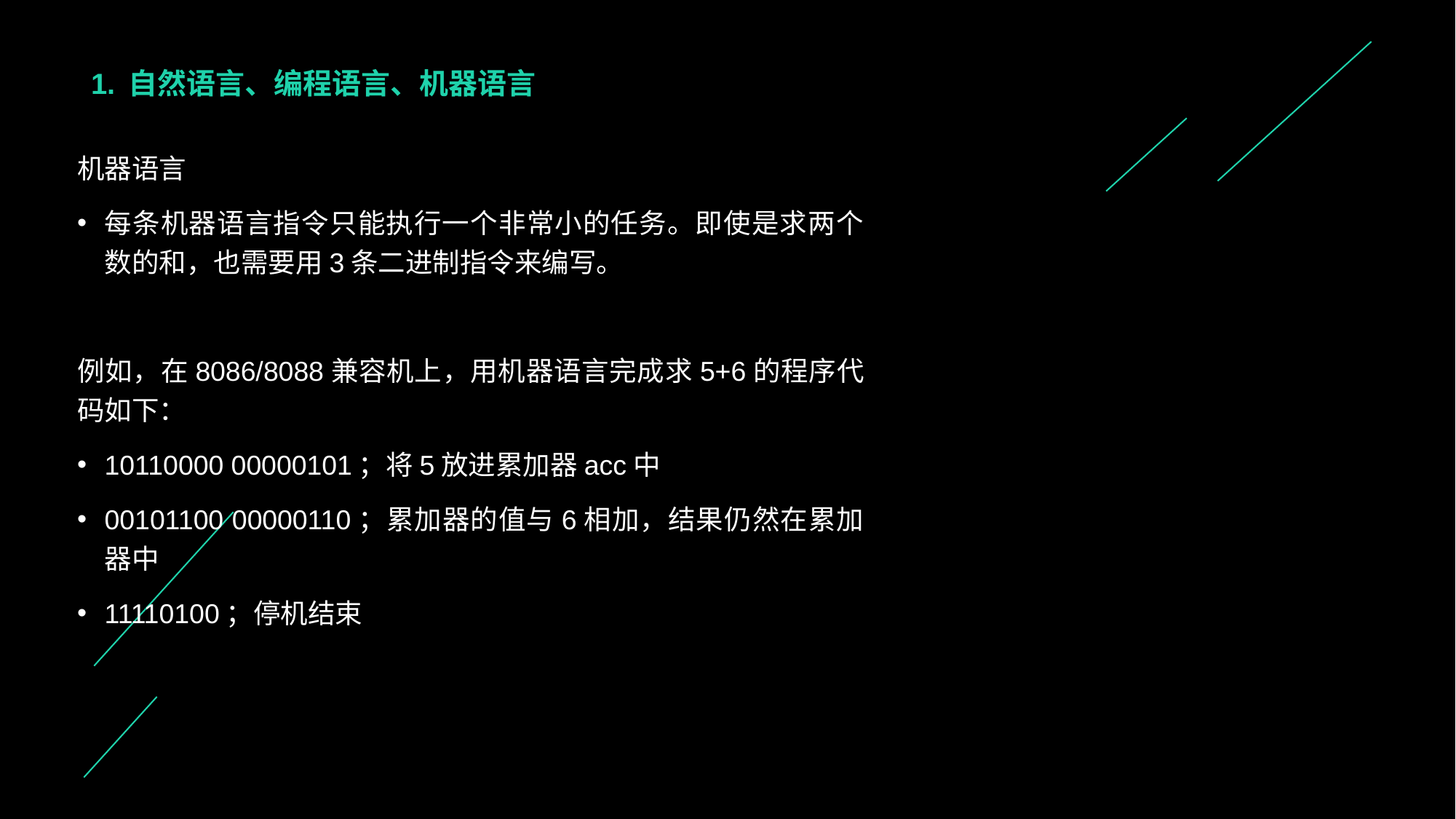

# 1. 自然语言、编程语言、机器语言
机器语言
每条机器语言指令只能执行一个非常小的任务。即使是求两个数的和，也需要用3条二进制指令来编写。

例如，在8086/8088兼容机上，用机器语言完成求5+6的程序代码如下：
10110000 00000101；将5放进累加器acc中
00101100 00000110；累加器的值与6相加，结果仍然在累加器中
11110100；停机结束